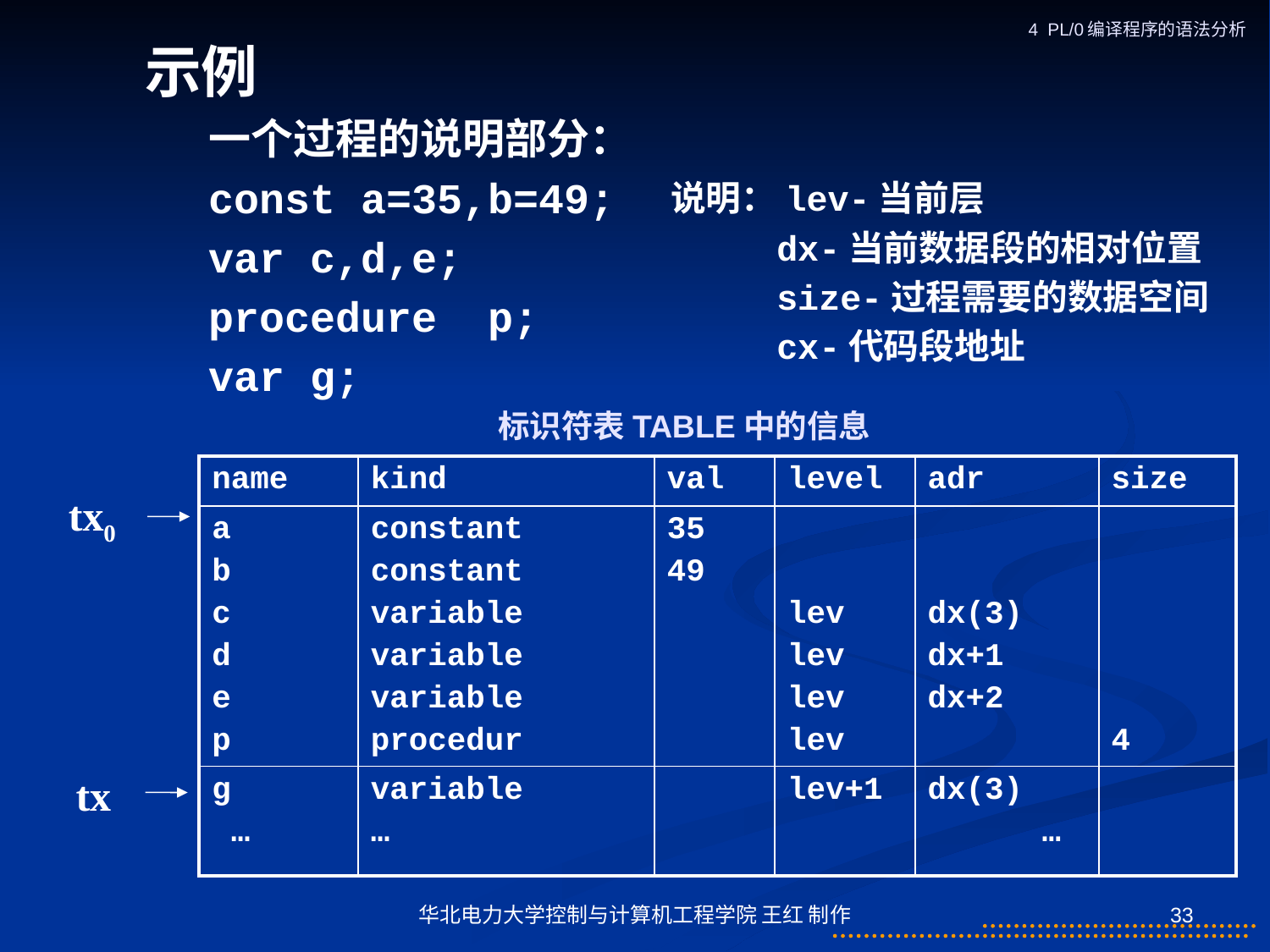

4  PL/0编译程序的语法分析
示例
一个过程的说明部分：
const a=35,b=49;
var c,d,e;
procedure  p;
var g;
说明：lev-当前层
     dx-当前数据段的相对位置
     size-过程需要的数据空间
     cx-代码段地址
标识符表TABLE中的信息
| name | kind | val | level | adr | size |
| --- | --- | --- | --- | --- | --- |
| a b c d e p | constant constant variable variable variable procedur | 35 49 | lev lev lev lev | dx(3) dx+1 dx+2 | 4 |
| g … | variable … |  | lev+1 | dx(3) … |  |
tx0

tx

华北电力大学控制与计算机工程学院 王红 制作
33